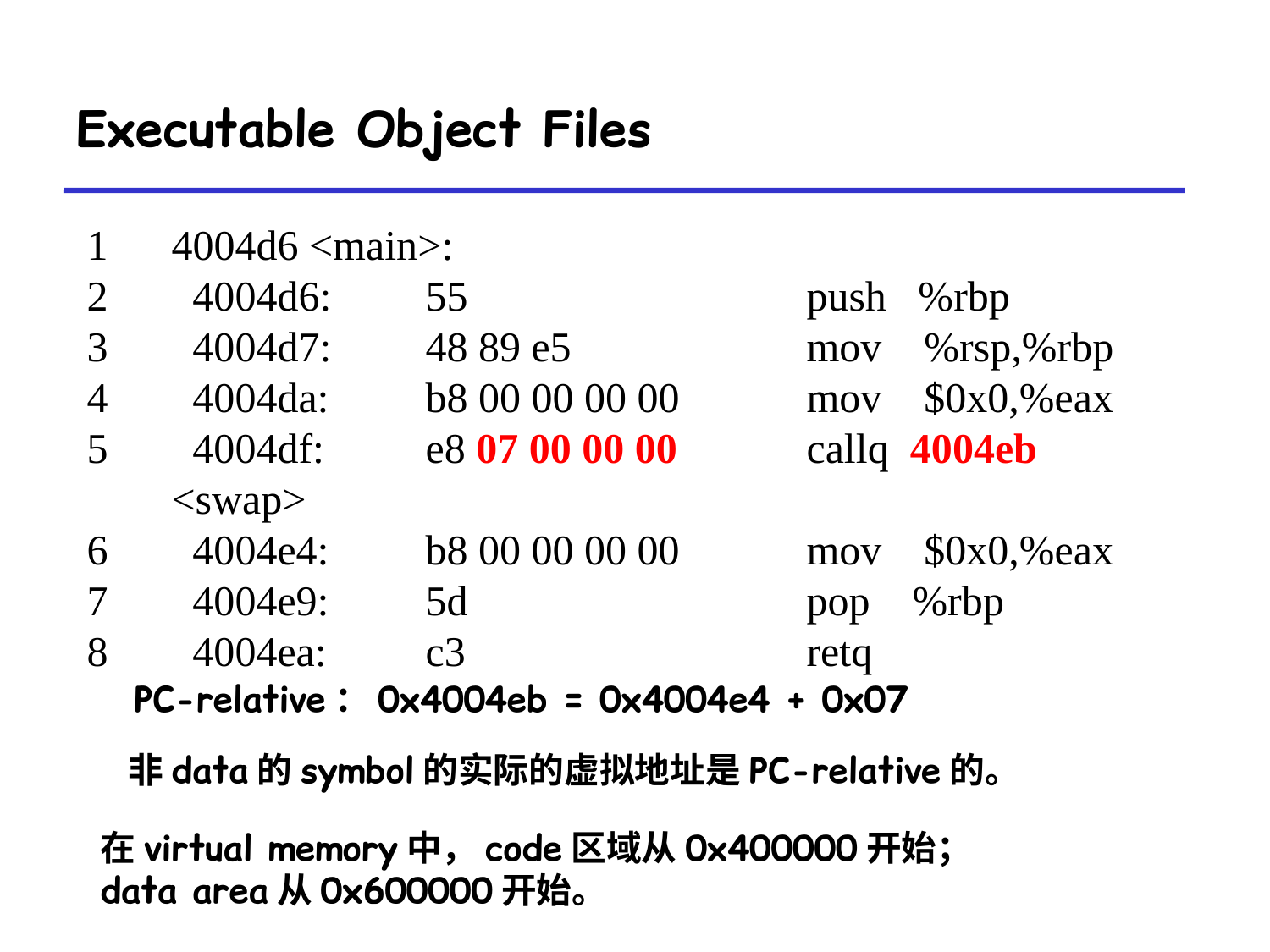

# Executable Object Files
4004d6 <main>:
  4004d6:	55			push   %rbp
  4004d7:	48 89 e5             	mov    %rsp,%rbp
  4004da:	b8 00 00 00 00       	mov    $0x0,%eax
  4004df:	e8 07 00 00 00       	callq  4004eb <swap>
  4004e4:	b8 00 00 00 00       	mov    $0x0,%eax
  4004e9:	5d                   		pop    %rbp
  4004ea:	c3                   		retq
PC-relative：0x4004eb = 0x4004e4 + 0x07
非data的symbol的实际的虚拟地址是PC-relative的。
在virtual memory中，code区域从0x400000开始；
data area从0x600000开始。
23